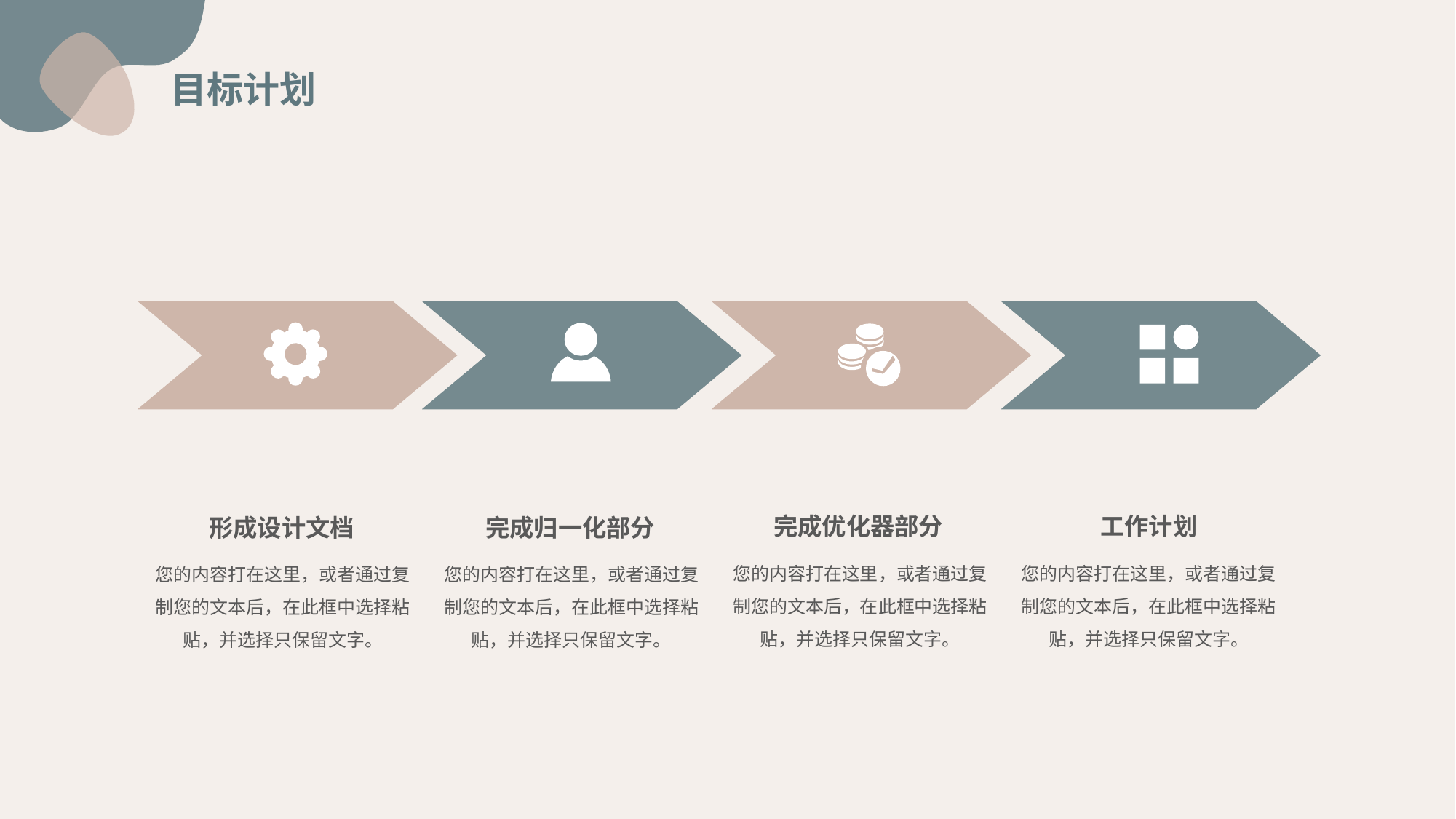

目标计划

工作计划
完成优化器部分
完成归一化部分
形成设计文档
您的内容打在这里，或者通过复制您的文本后，在此框中选择粘贴，并选择只保留文字。
您的内容打在这里，或者通过复制您的文本后，在此框中选择粘贴，并选择只保留文字。
您的内容打在这里，或者通过复制您的文本后，在此框中选择粘贴，并选择只保留文字。
您的内容打在这里，或者通过复制您的文本后，在此框中选择粘贴，并选择只保留文字。